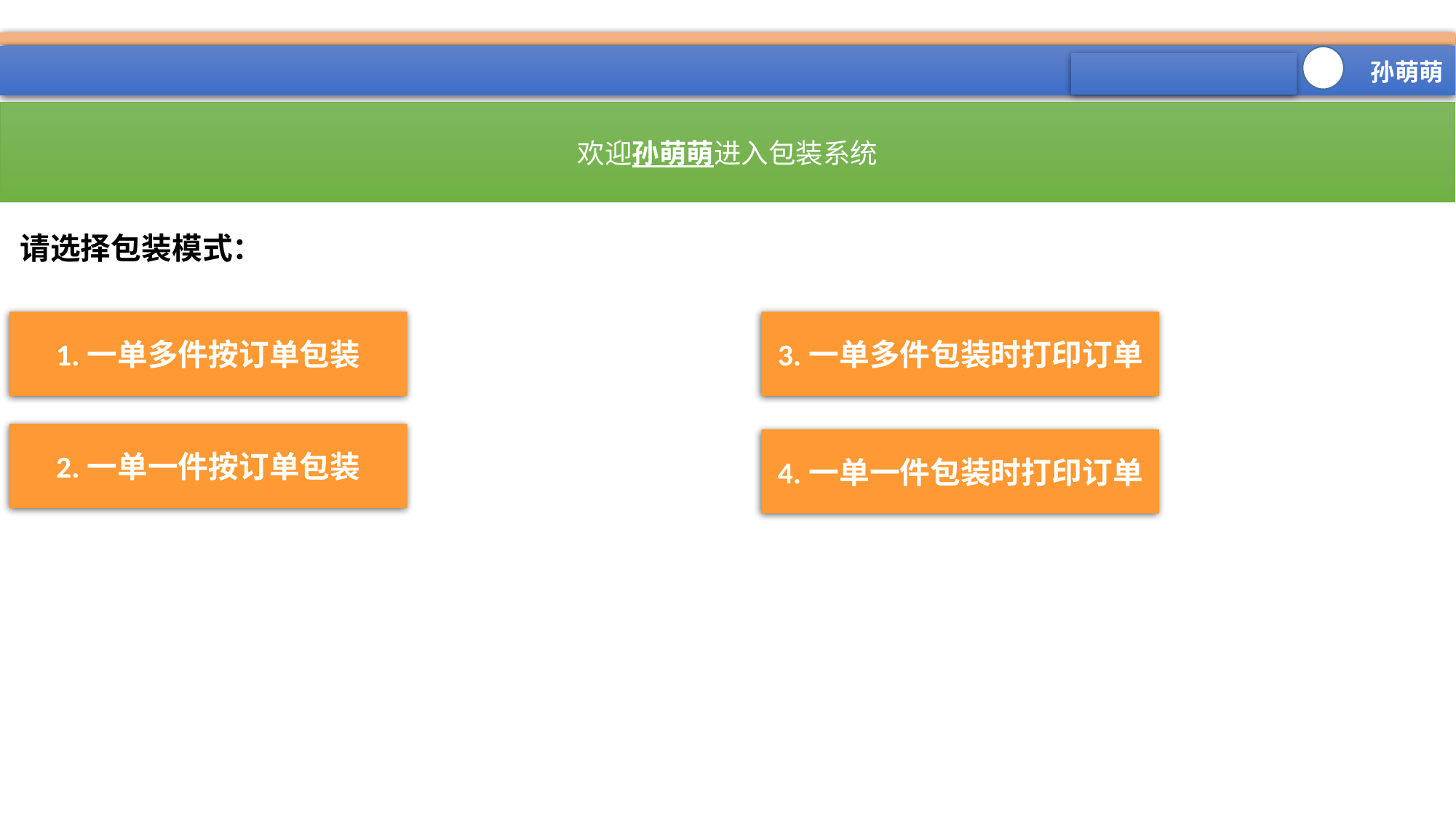

#

欢迎孙萌萌进入包装系统
请选择包装模式：
1.一单多件按订单包装
3.一单多件包装时打印订单
2.一单一件按订单包装
4.一单一件包装时打印订单